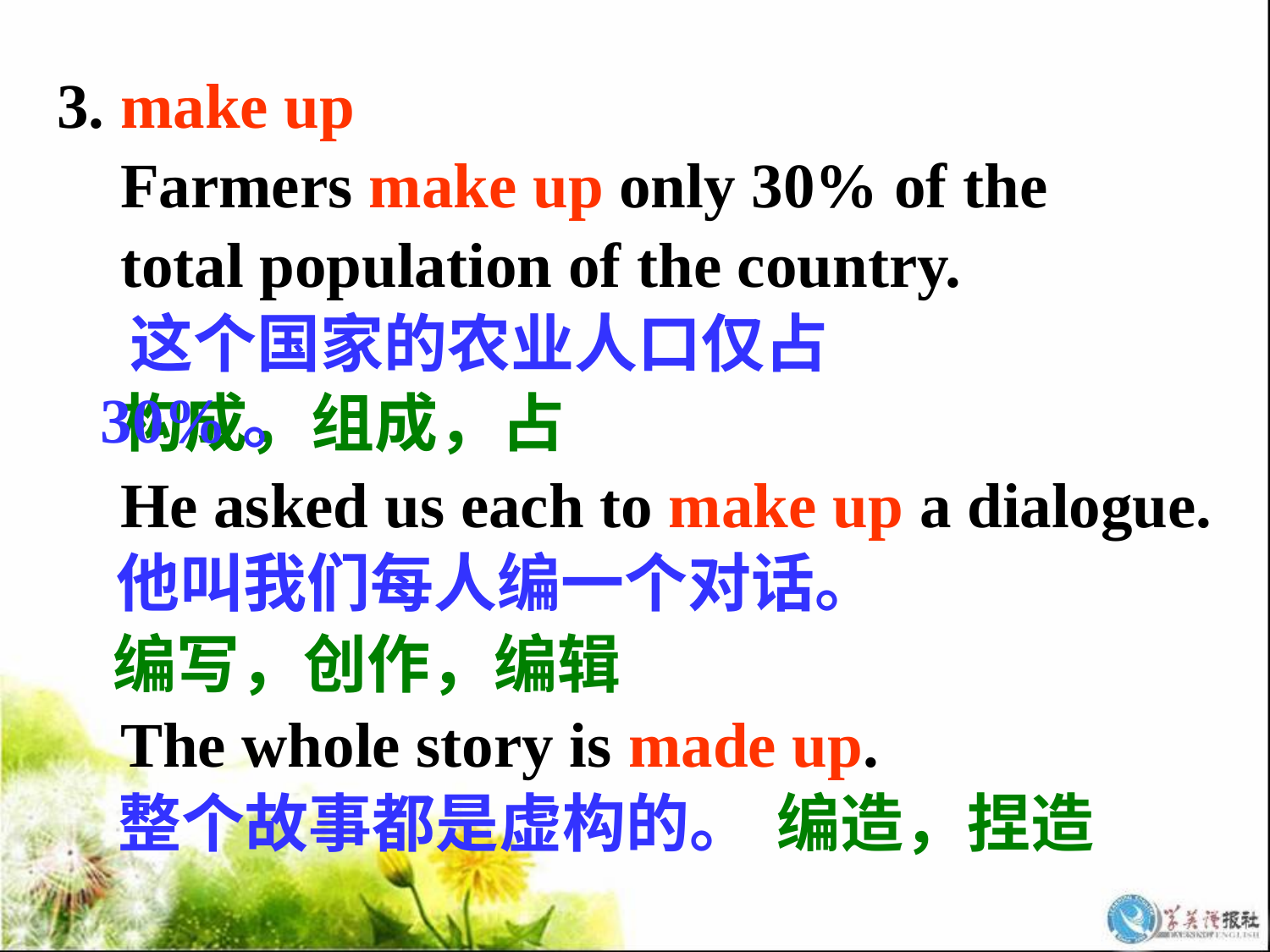

3. make up
    Farmers make up only 30% of the
    total population of the country.

    He asked us each to make up a dialogue.

    The whole story is made up.
 这个国家的农业人口仅占30%。
构成，组成，占
他叫我们每人编一个对话。
编写，创作，编辑
整个故事都是虚构的。
编造，捏造